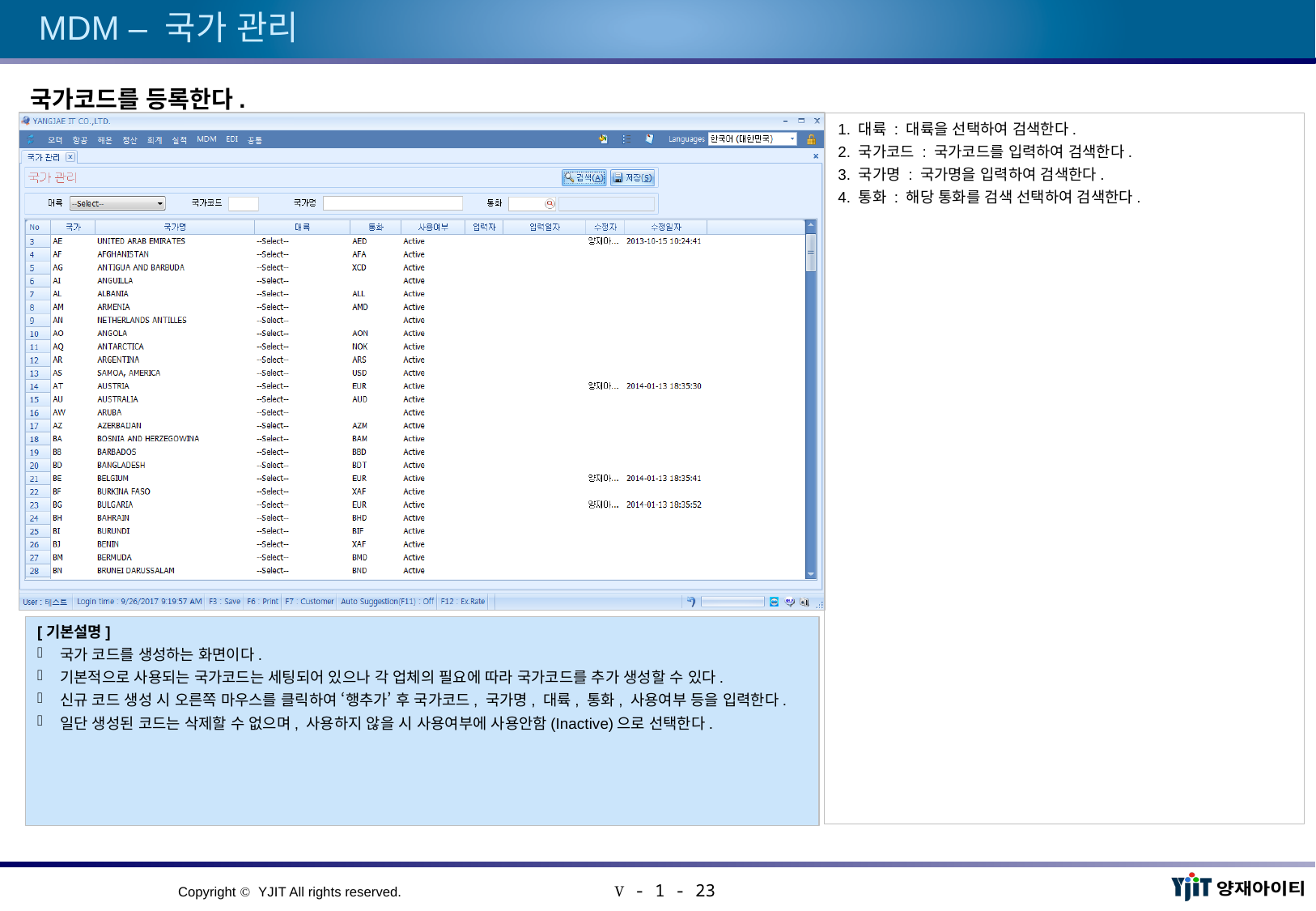

# MDM – 국가 관리
국가코드를 등록한다.

1. 대륙 : 대륙을 선택하여 검색한다.
2. 국가코드 : 국가코드를 입력하여 검색한다.
3. 국가명 : 국가명을 입력하여 검색한다.
4. 통화 : 해당 통화를 검색 선택하여 검색한다.

[기본설명]
국가 코드를 생성하는 화면이다.
기본적으로 사용되는 국가코드는 세팅되어 있으나 각 업체의 필요에 따라 국가코드를 추가 생성할 수 있다.
신규 코드 생성 시 오른쪽 마우스를 클릭하여 ‘행추가’ 후 국가코드, 국가명, 대륙, 통화, 사용여부 등을 입력한다.
일단 생성된 코드는 삭제할 수 없으며, 사용하지 않을 시 사용여부에 사용안함(Inactive)으로 선택한다.